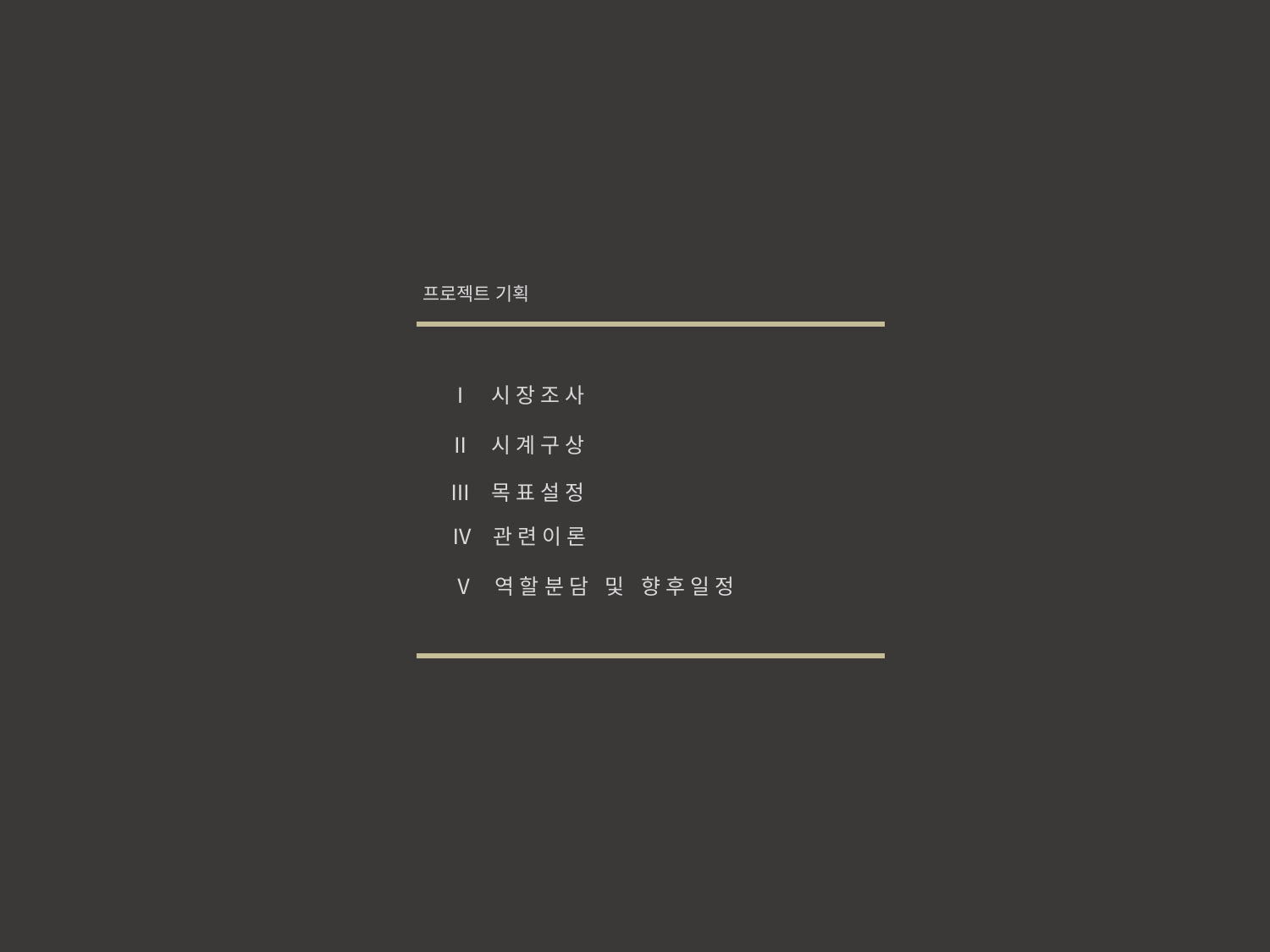

프로젝트 기획
Ⅰ 시장조사
Ⅱ 시계구상
Ⅲ 목표설정
Ⅳ 관련이론
Ⅴ 역할분담 및 향후일정